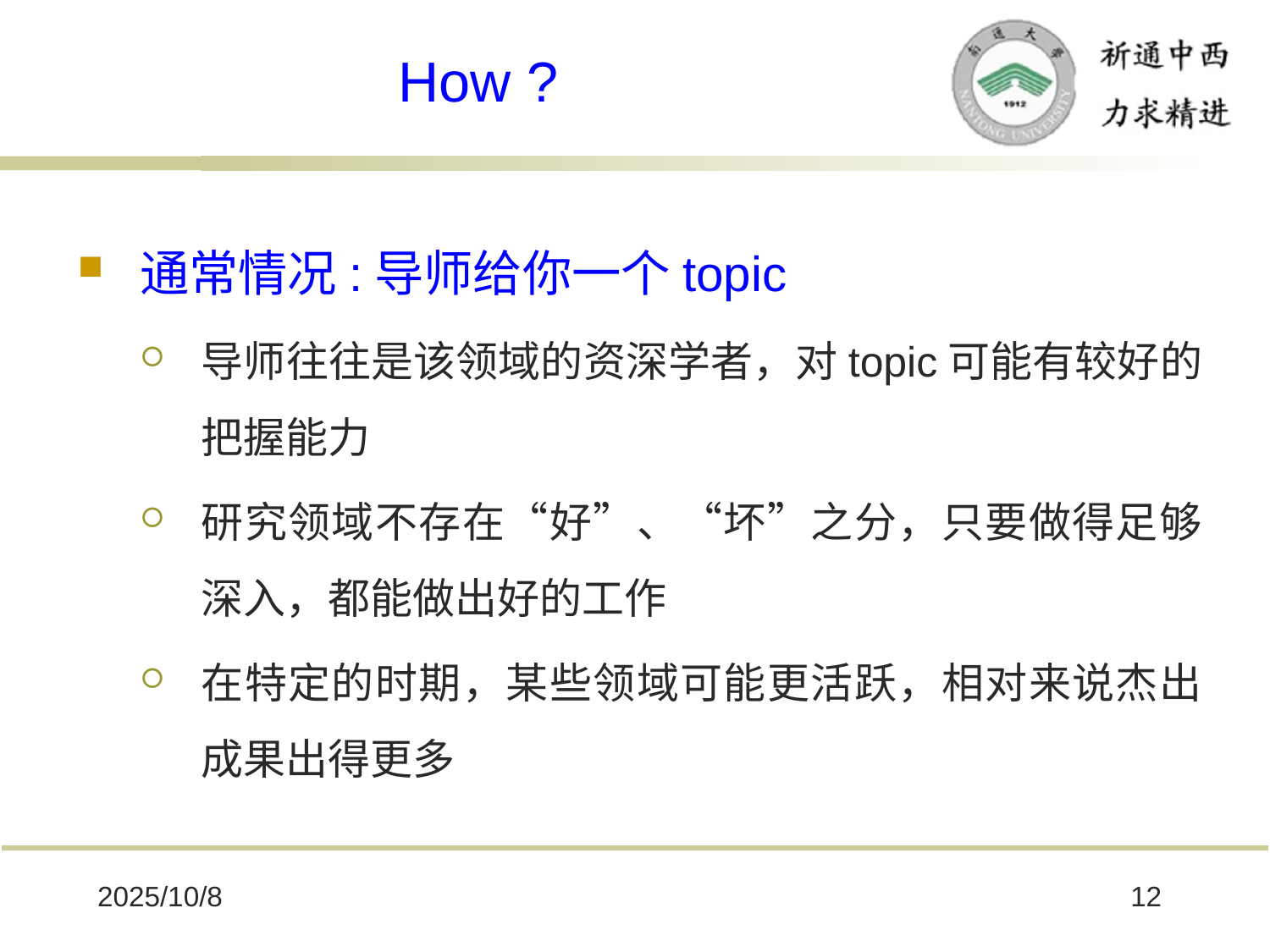

# How ?
通常情况:导师给你一个topic
导师往往是该领域的资深学者，对topic可能有较好的把握能力
研究领域不存在“好”、“坏”之分，只要做得足够深入，都能做出好的工作
在特定的时期，某些领域可能更活跃，相对来说杰出成果出得更多

2025/10/8
12